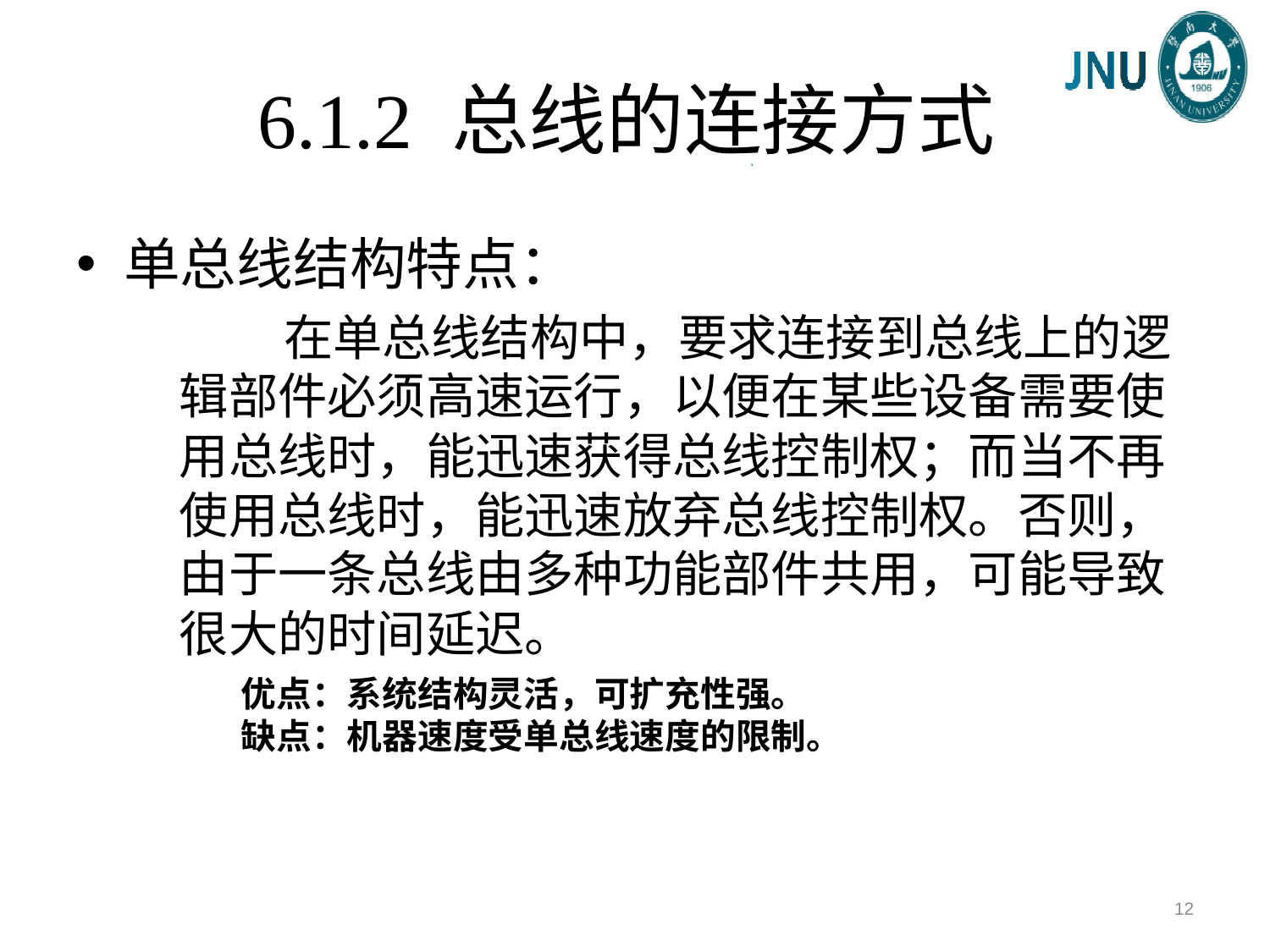

# 6.1.2 总线的连接方式
单总线结构特点：
            在单总线结构中，要求连接到总线上的逻辑部件必须高速运行，以便在某些设备需要使用总线时，能迅速获得总线控制权；而当不再使用总线时，能迅速放弃总线控制权。否则，由于一条总线由多种功能部件共用，可能导致很大的时间延迟。
优点：系统结构灵活，可扩充性强。
缺点：机器速度受单总线速度的限制。
12